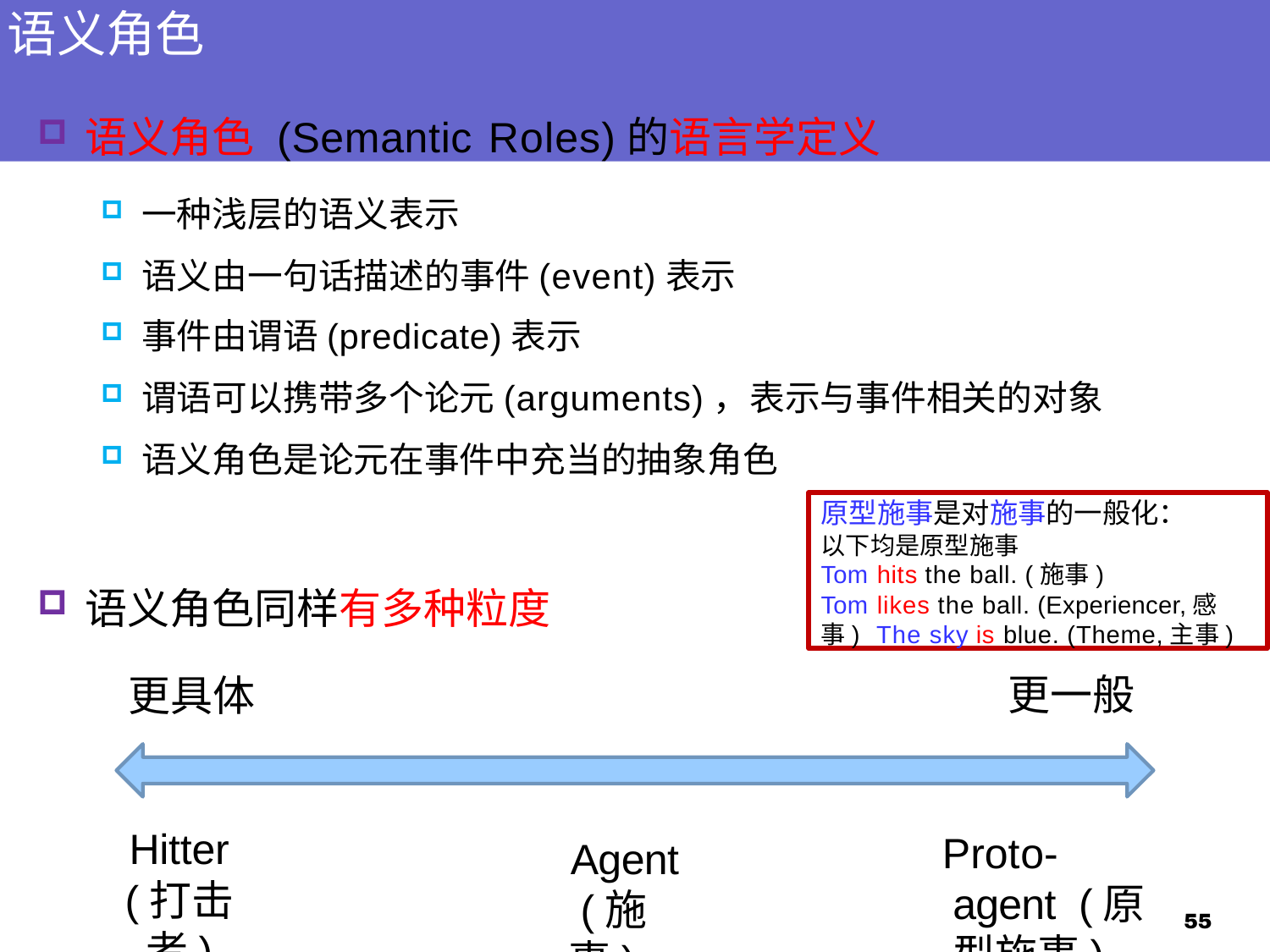

# 语义角色
语义角色 (Semantic Roles)的语言学定义
一种浅层的语义表示
语义由一句话描述的事件(event)表示
事件由谓语(predicate)表示
谓语可以携带多个论元(arguments)，表示与事件相关的对象
语义角色是论元在事件中充当的抽象角色
原型施事是对施事的一般化：
以下均是原型施事
Tom hits the ball. (施事)
Tom likes the ball. (Experiencer,感事)  The sky is blue. (Theme,主事)
语义角色同样有多种粒度
更具体
更一般

Hitter
(打击者)
Proto-agent  (原型施事)
Agent  (施事)
55